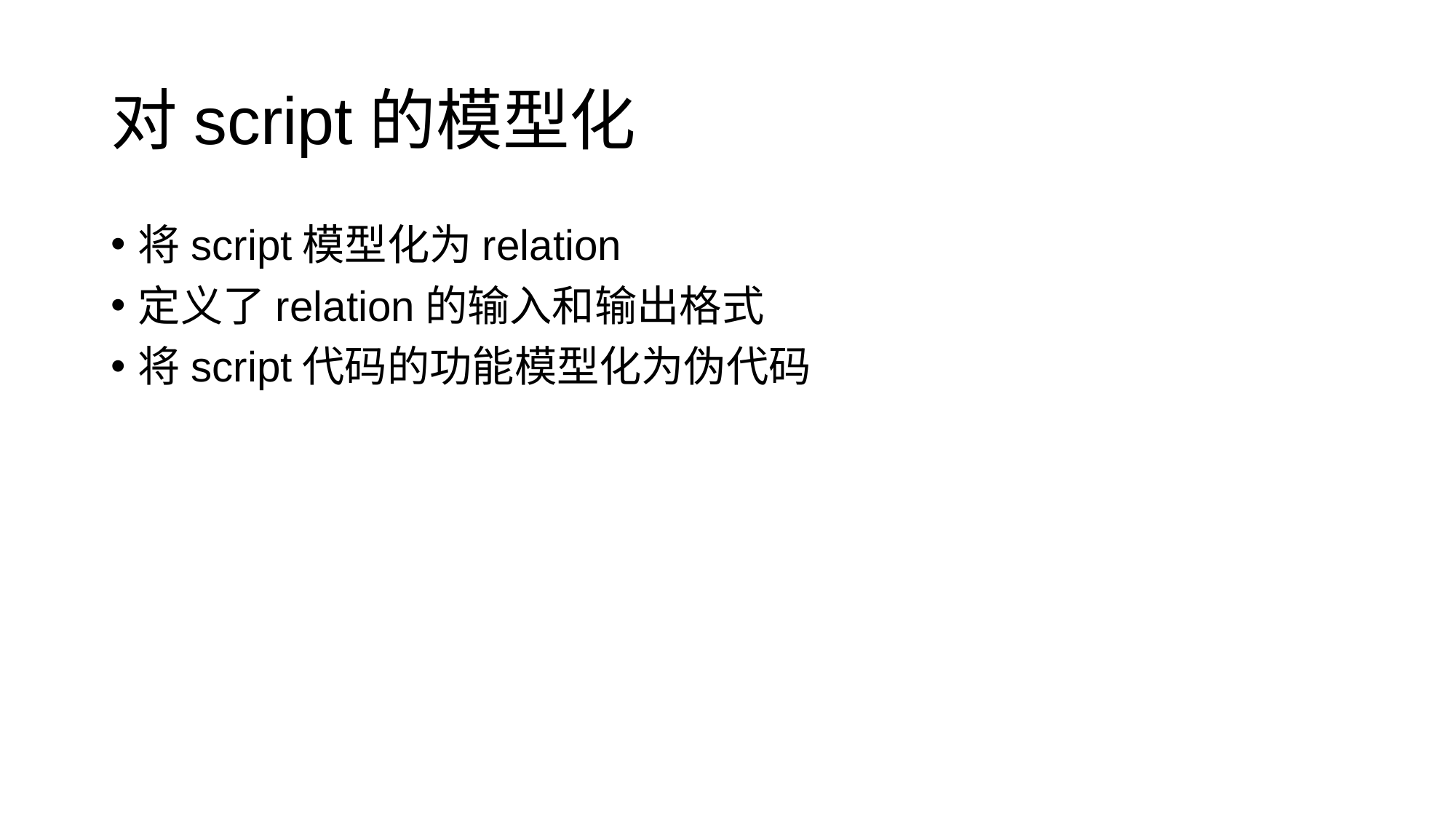

# 对script的模型化
将script模型化为relation
定义了relation的输入和输出格式
将script代码的功能模型化为伪代码